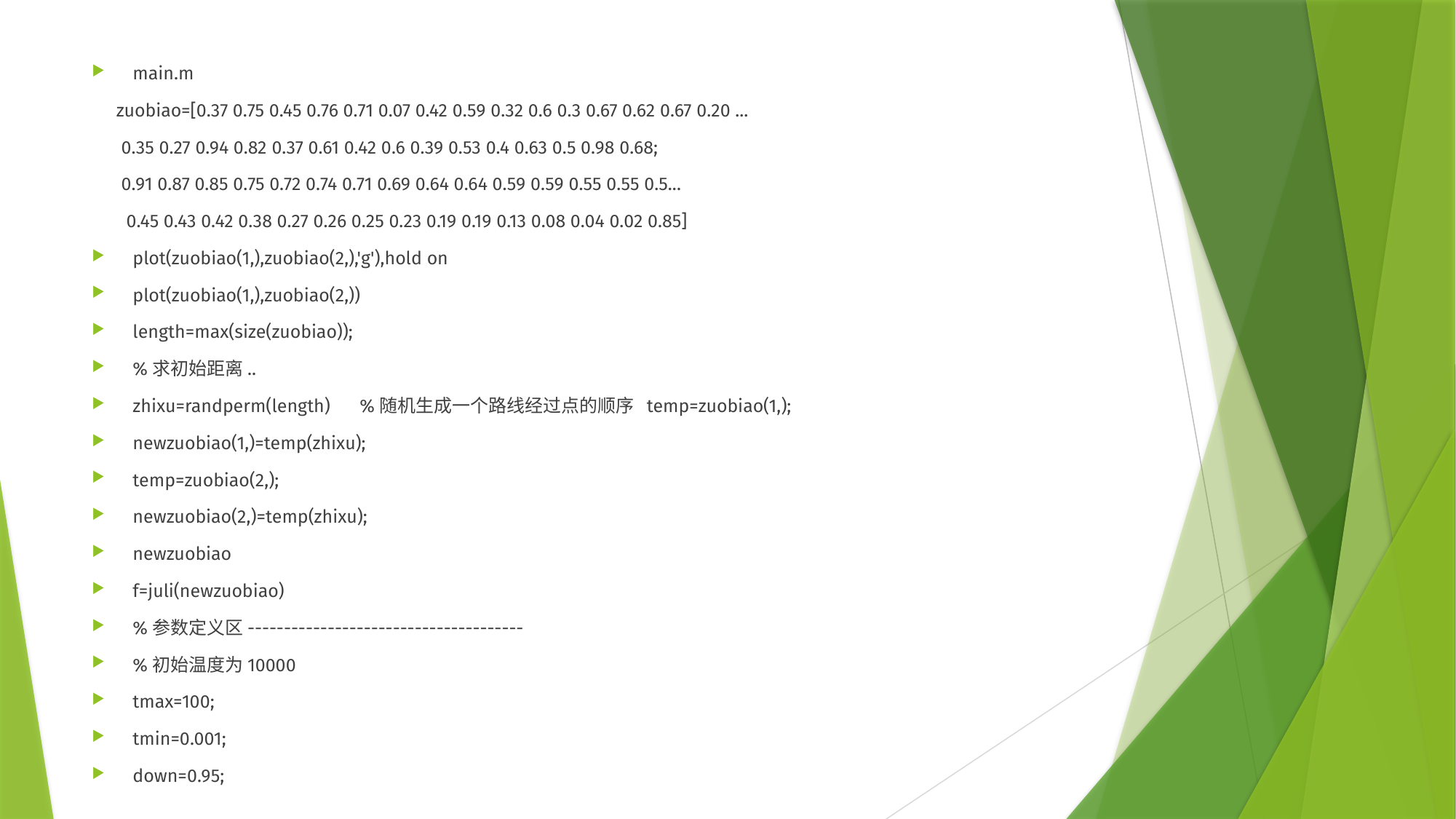

main.m
     zuobiao=[0.37 0.75 0.45 0.76 0.71 0.07 0.42 0.59 0.32 0.6 0.3 0.67 0.62 0.67 0.20 ...
      0.35 0.27 0.94 0.82 0.37 0.61 0.42 0.6 0.39 0.53 0.4 0.63 0.5 0.98 0.68;
      0.91 0.87 0.85 0.75 0.72 0.74 0.71 0.69 0.64 0.64 0.59 0.59 0.55 0.55 0.5...
       0.45 0.43 0.42 0.38 0.27 0.26 0.25 0.23 0.19 0.19 0.13 0.08 0.04 0.02 0.85]
plot(zuobiao(1,),zuobiao(2,),'g'),hold on
plot(zuobiao(1,),zuobiao(2,))
length=max(size(zuobiao));
%求初始距离..
zhixu=randperm(length)      %随机生成一个路线经过点的顺序  temp=zuobiao(1,);
newzuobiao(1,)=temp(zhixu);
temp=zuobiao(2,);
newzuobiao(2,)=temp(zhixu);
newzuobiao
f=juli(newzuobiao)
%参数定义区--------------------------------------
%初始温度为10000
tmax=100;
tmin=0.001;
down=0.95;